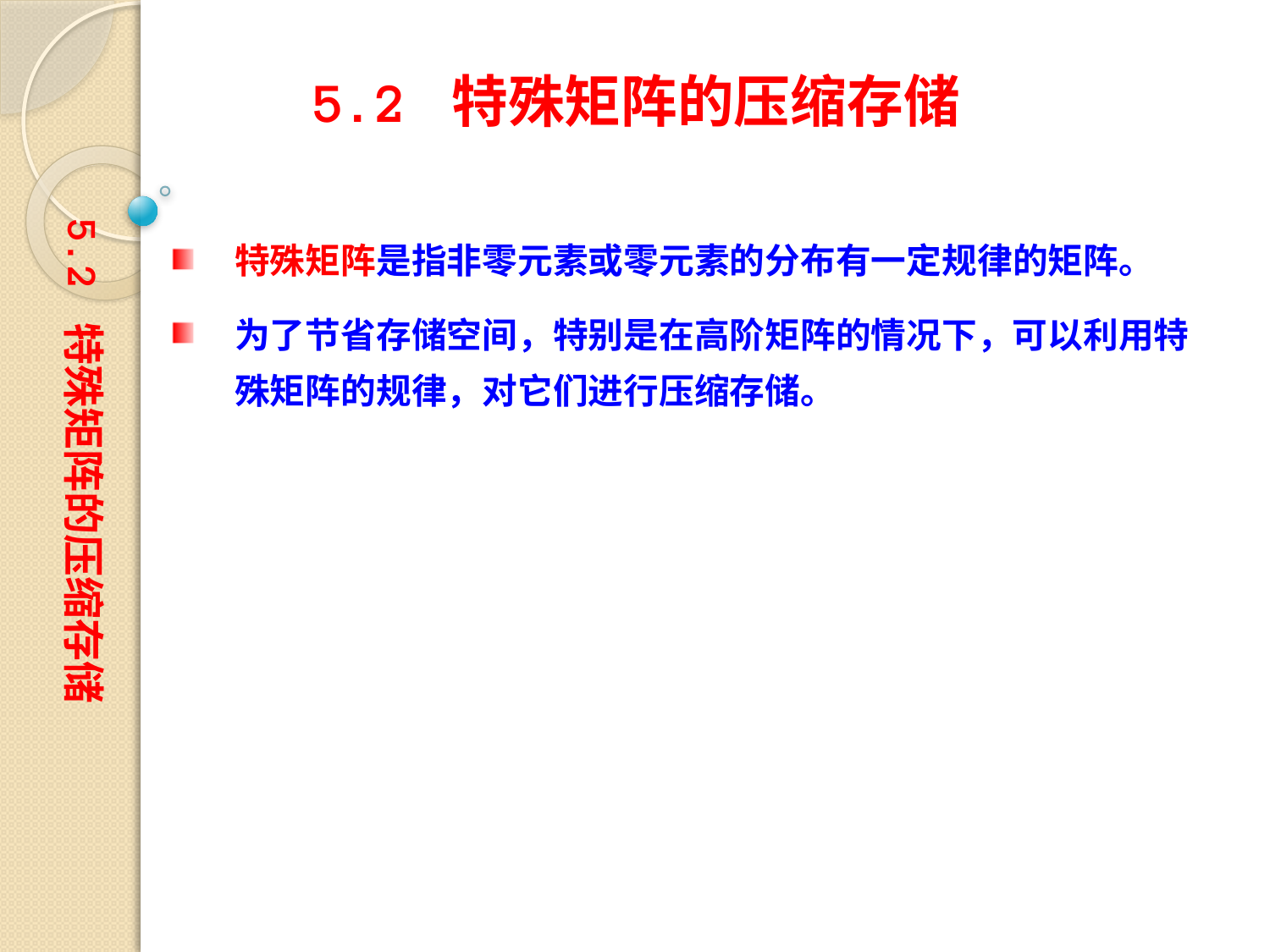

5.2 特殊矩阵的压缩存储
5.2 特殊矩阵的压缩存储
特殊矩阵是指非零元素或零元素的分布有一定规律的矩阵。
为了节省存储空间，特别是在高阶矩阵的情况下，可以利用特殊矩阵的规律，对它们进行压缩存储。